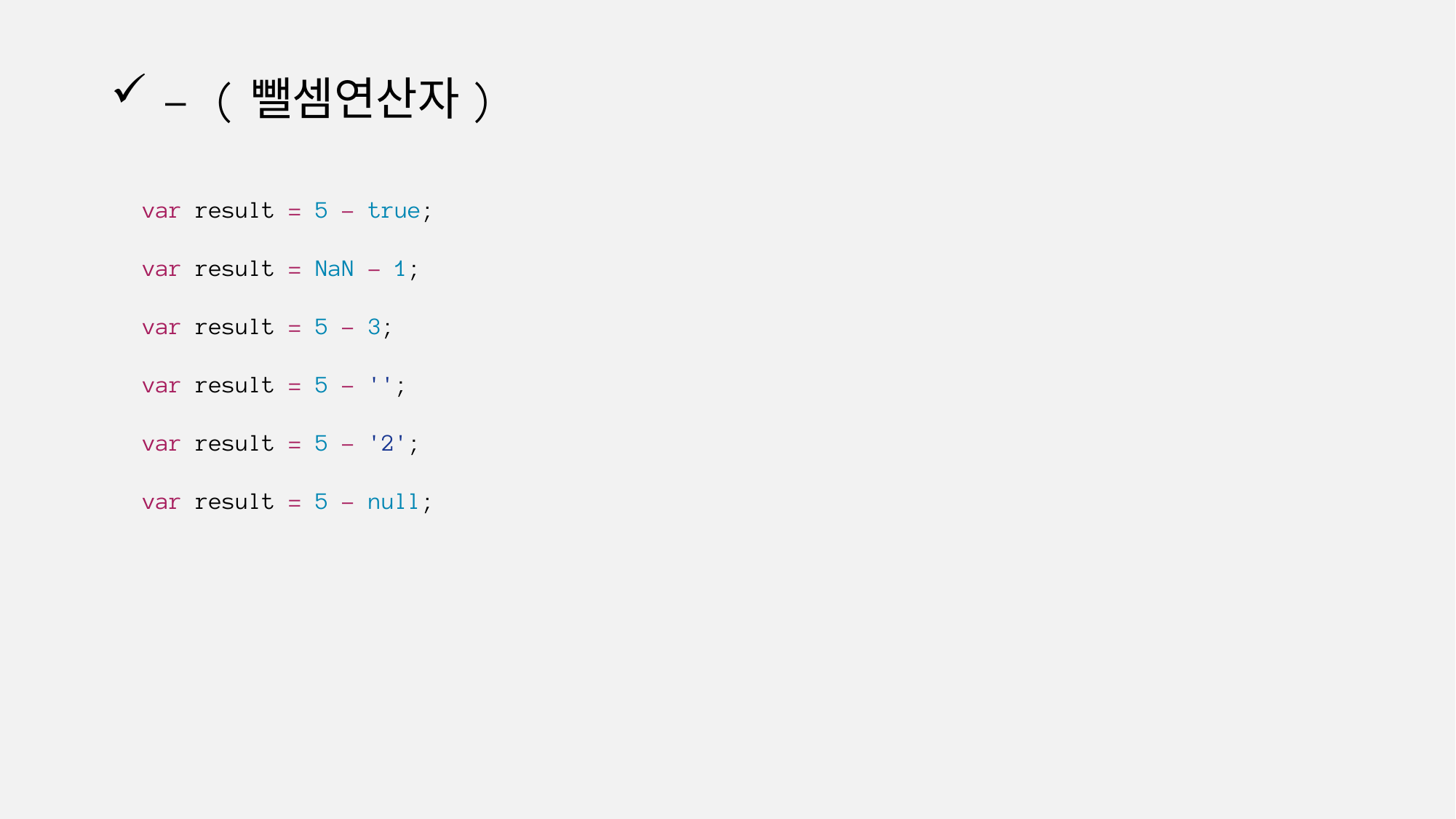

# - (뺄셈연산자)
var result = 5 - true;

var result = NaN - 1;

var result = 5 - 3;

var result = 5 - '';

var result = 5 - '2';

var result = 5 - null;